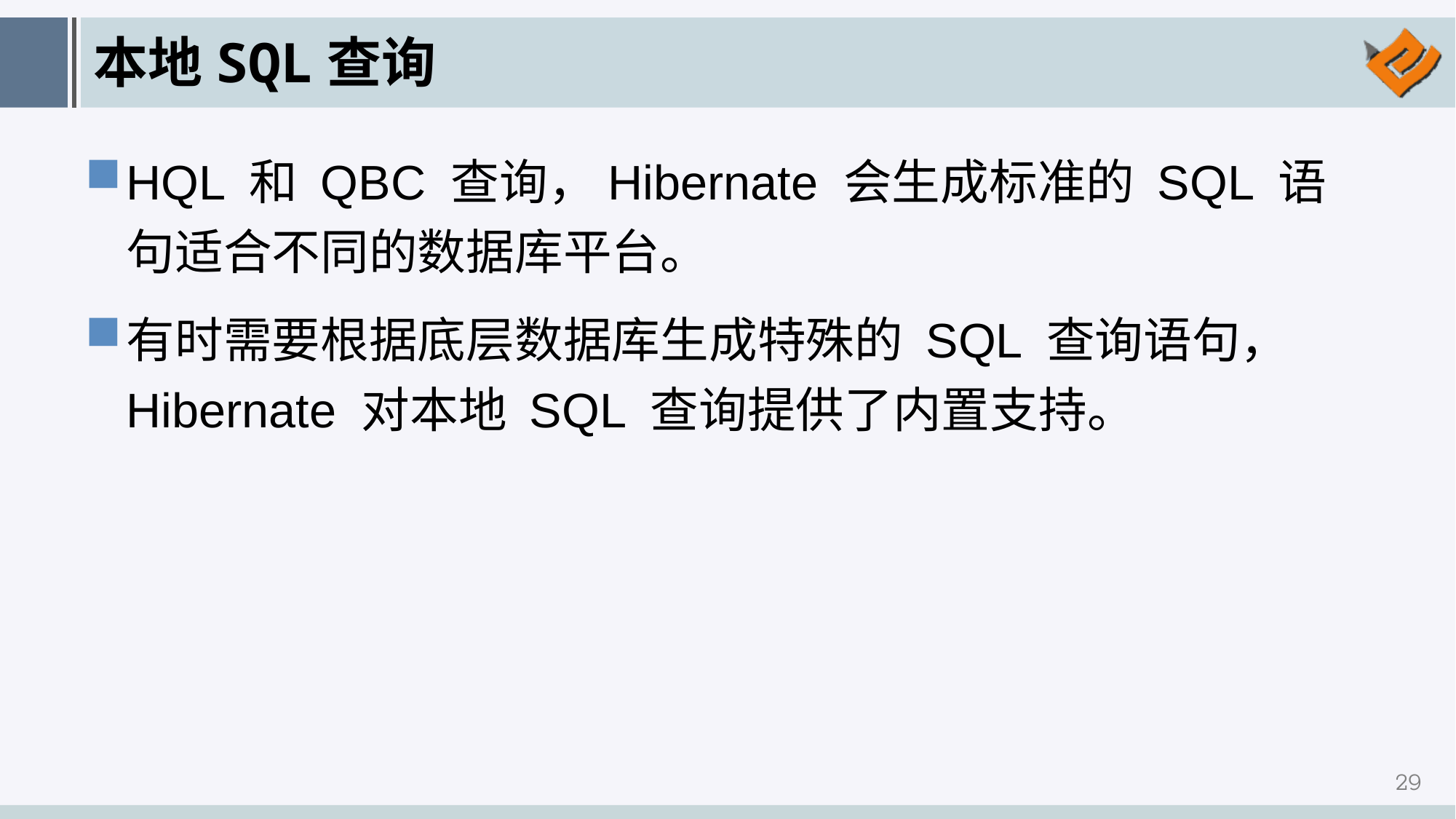

# 本地SQL查询
HQL 和 QBC 查询，Hibernate 会生成标准的 SQL 语句适合不同的数据库平台。
有时需要根据底层数据库生成特殊的 SQL 查询语句， Hibernate 对本地 SQL 查询提供了内置支持。